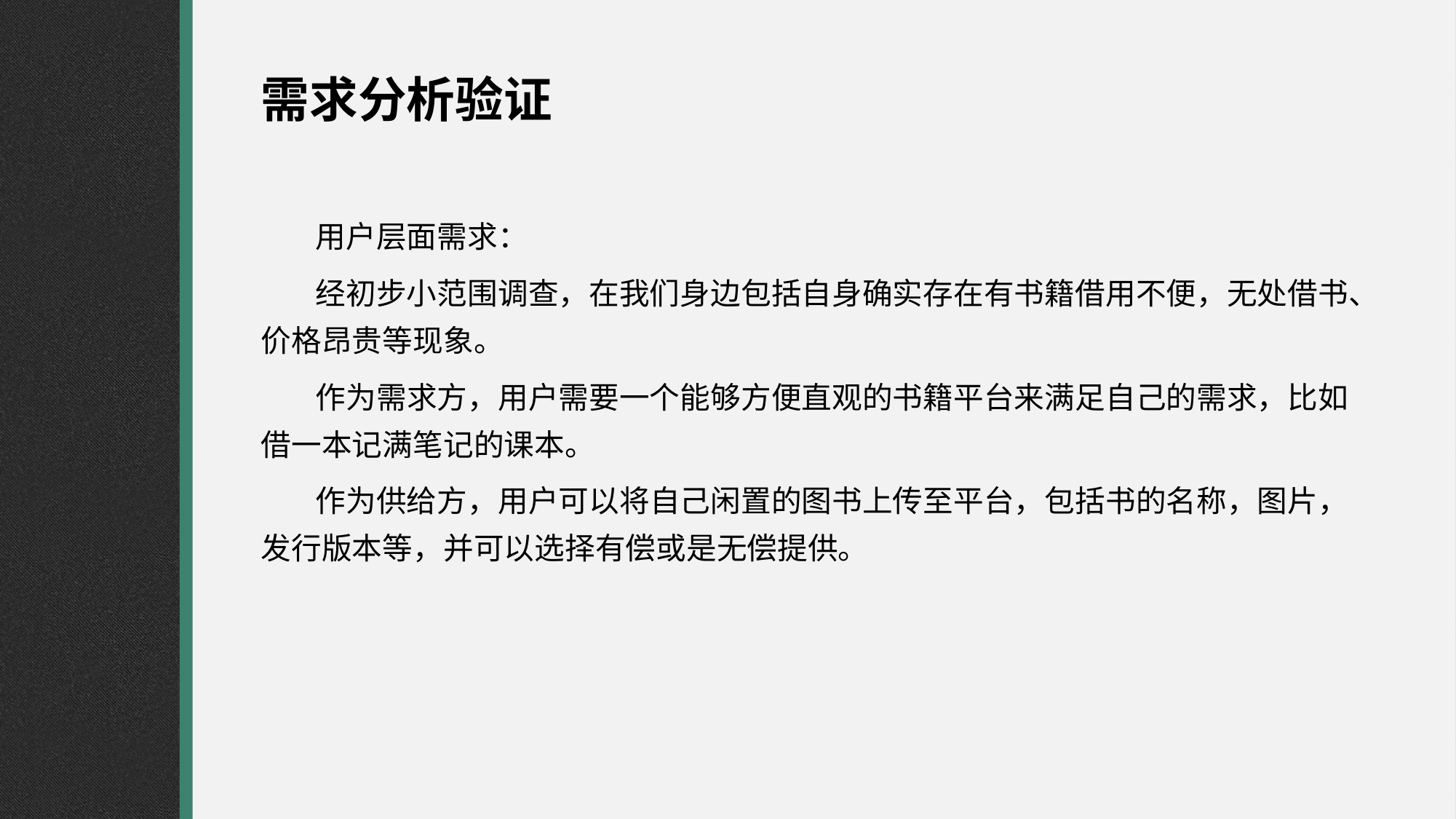

需求分析验证

用户层面需求：
经初步小范围调查，在我们身边包括自身确实存在有书籍借用不便，无处借书、价格昂贵等现象。
作为需求方，用户需要一个能够方便直观的书籍平台来满足自己的需求，比如借一本记满笔记的课本。
作为供给方，用户可以将自己闲置的图书上传至平台，包括书的名称，图片，发行版本等，并可以选择有偿或是无偿提供。